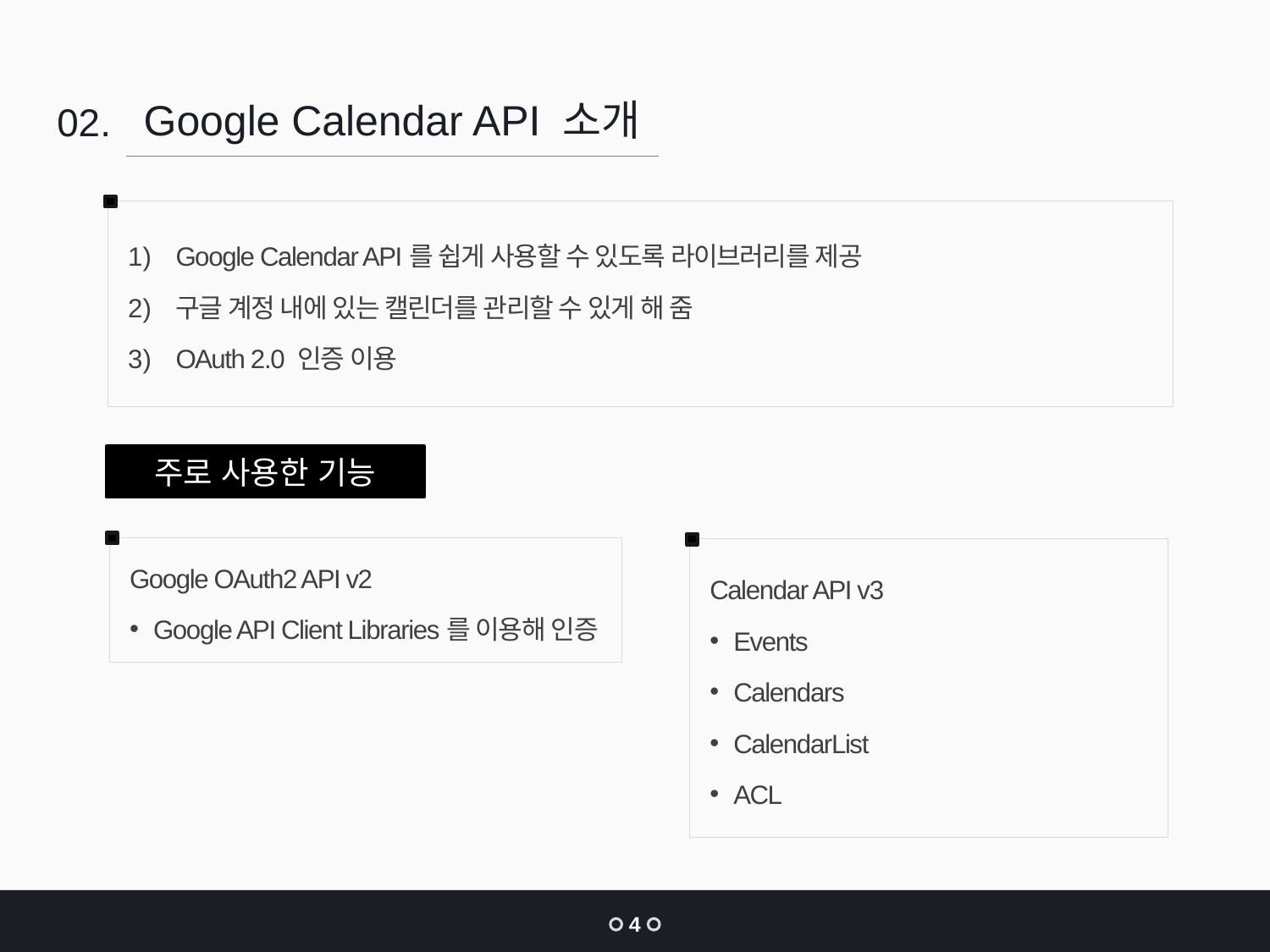

Google Calendar API 소개
02.

Google Calendar API를 쉽게 사용할 수 있도록 라이브러리를 제공
구글 계정 내에 있는 캘린더를 관리할 수 있게 해 줌
OAuth 2.0 인증 이용
주로 사용한 기능

Google OAuth2 API v2
Google API Client Libraries를 이용해 인증
Calendar API v3
Events
Calendars
CalendarList
ACL
4